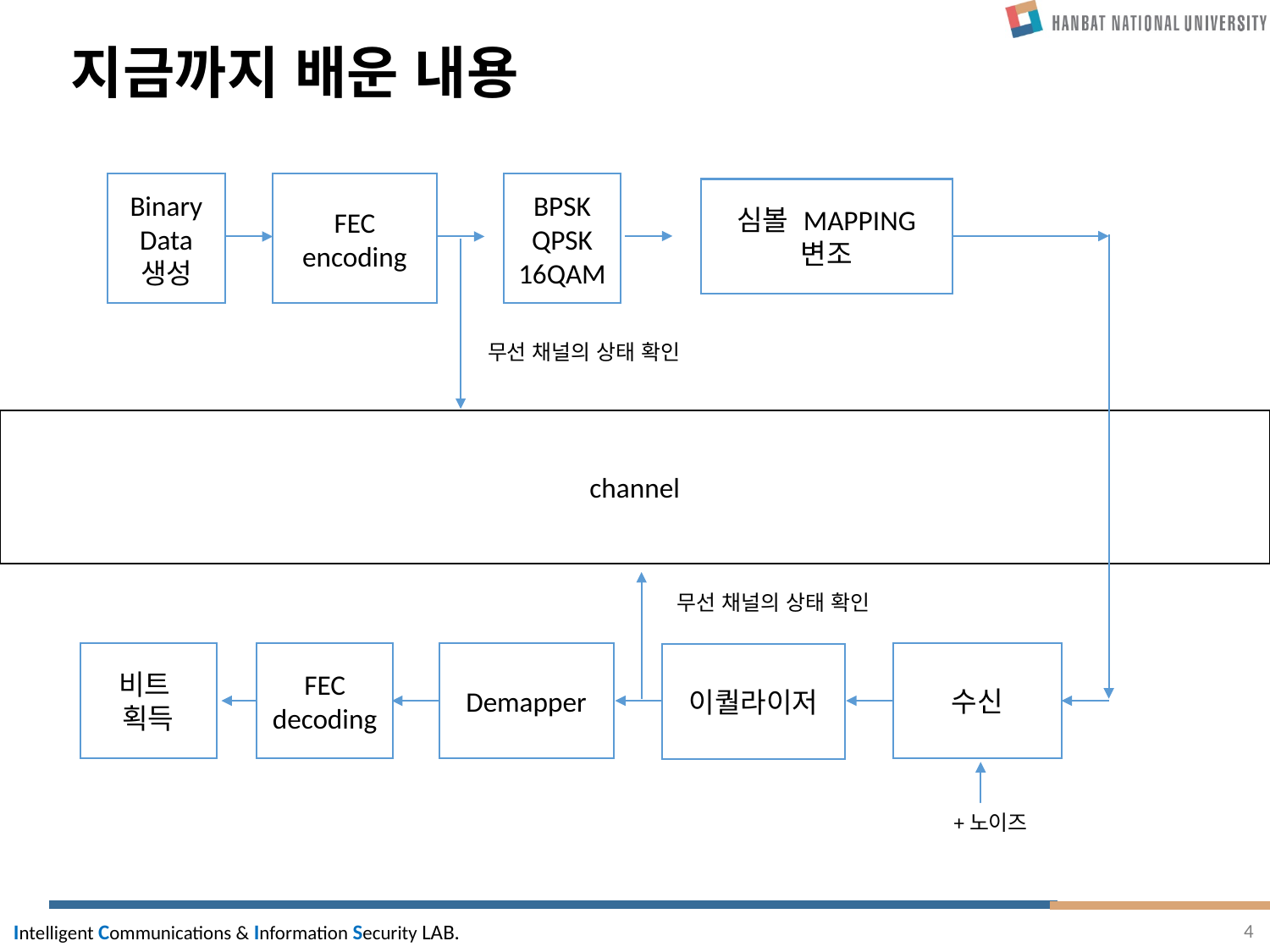

# 지금까지 배운 내용
Binary
Data
생성
FEC
encoding
BPSK
QPSK
16QAM
심볼 MAPPING
변조
무선 채널의 상태 확인
channel
무선 채널의 상태 확인
비트
획득
FEC
decoding
Demapper
수신
이퀄라이저
+노이즈
4